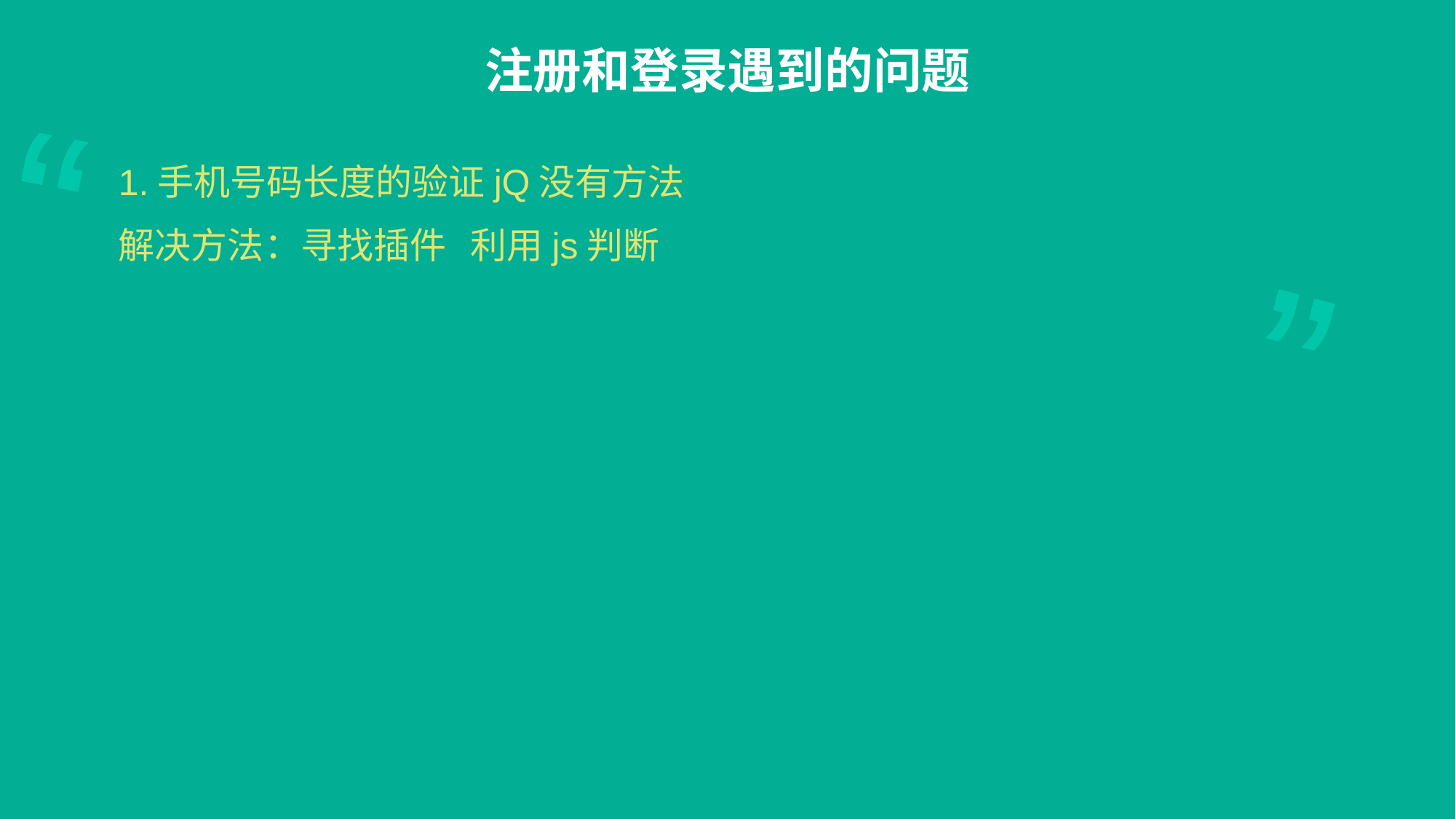

# 注册和登录遇到的问题
1.手机号码长度的验证jQ没有方法
解决方法：寻找插件   利用js判断